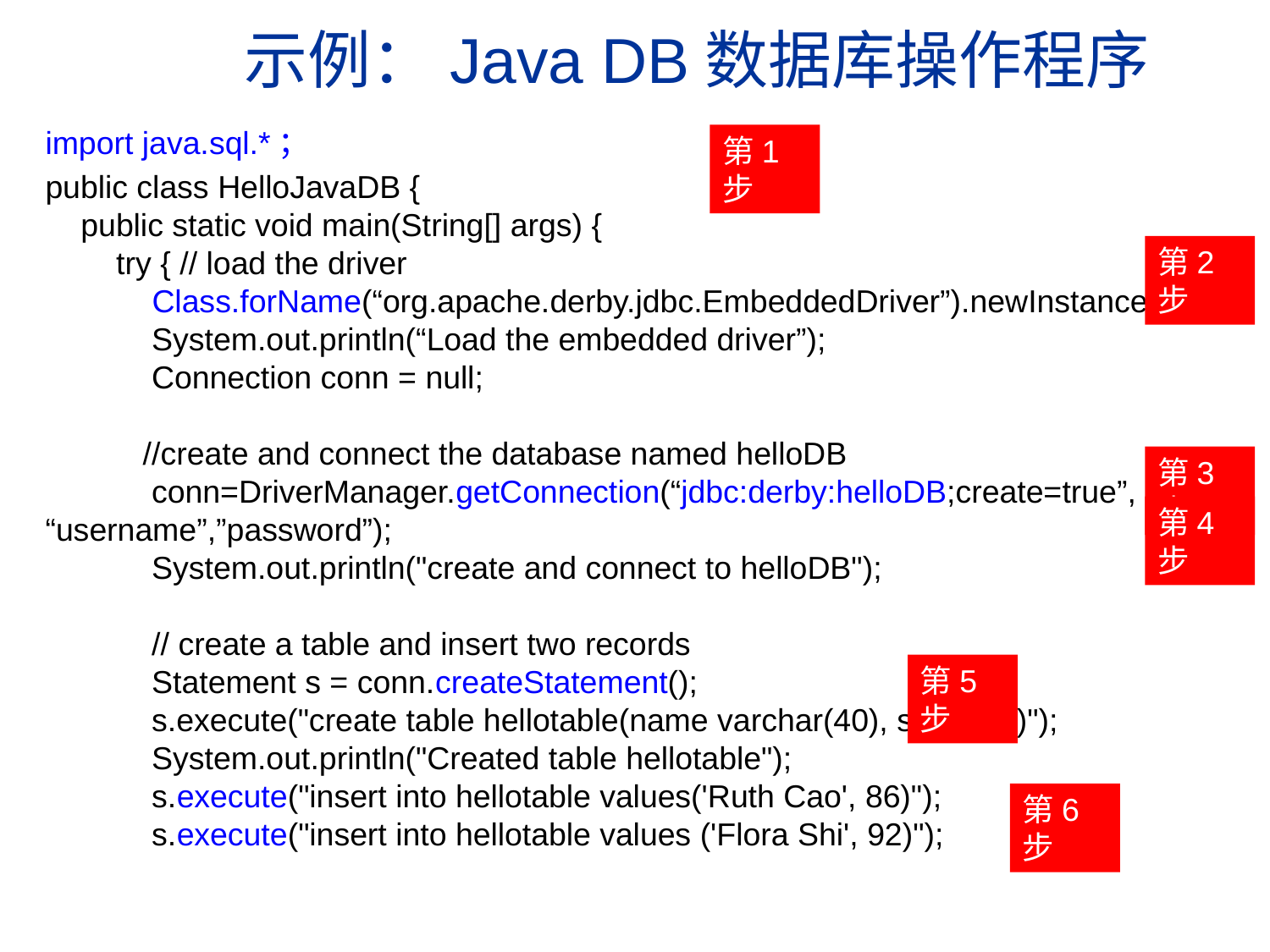

# 示例：Java DB数据库操作程序
	import java.sql.*；
	public class HelloJavaDB {
    public static void main(String[] args) {
        try { // load the driver
            Class.forName(“org.apache.derby.jdbc.EmbeddedDriver”).newInstance();
            System.out.println(“Load the embedded driver”);
            Connection conn = null;
           //create and connect the database named helloDB
            conn=DriverManager.getConnection(“jdbc:derby:helloDB;create=true”, “username”,”password”);
            System.out.println("create and connect to helloDB");
            // create a table and insert two records
            Statement s = conn.createStatement();
            s.execute("create table hellotable(name varchar(40), score int)");
            System.out.println("Created table hellotable");
            s.execute("insert into hellotable values('Ruth Cao', 86)");
            s.execute("insert into hellotable values ('Flora Shi', 92)");
第1步
第2步
第3步
第4步
第5步
第6步